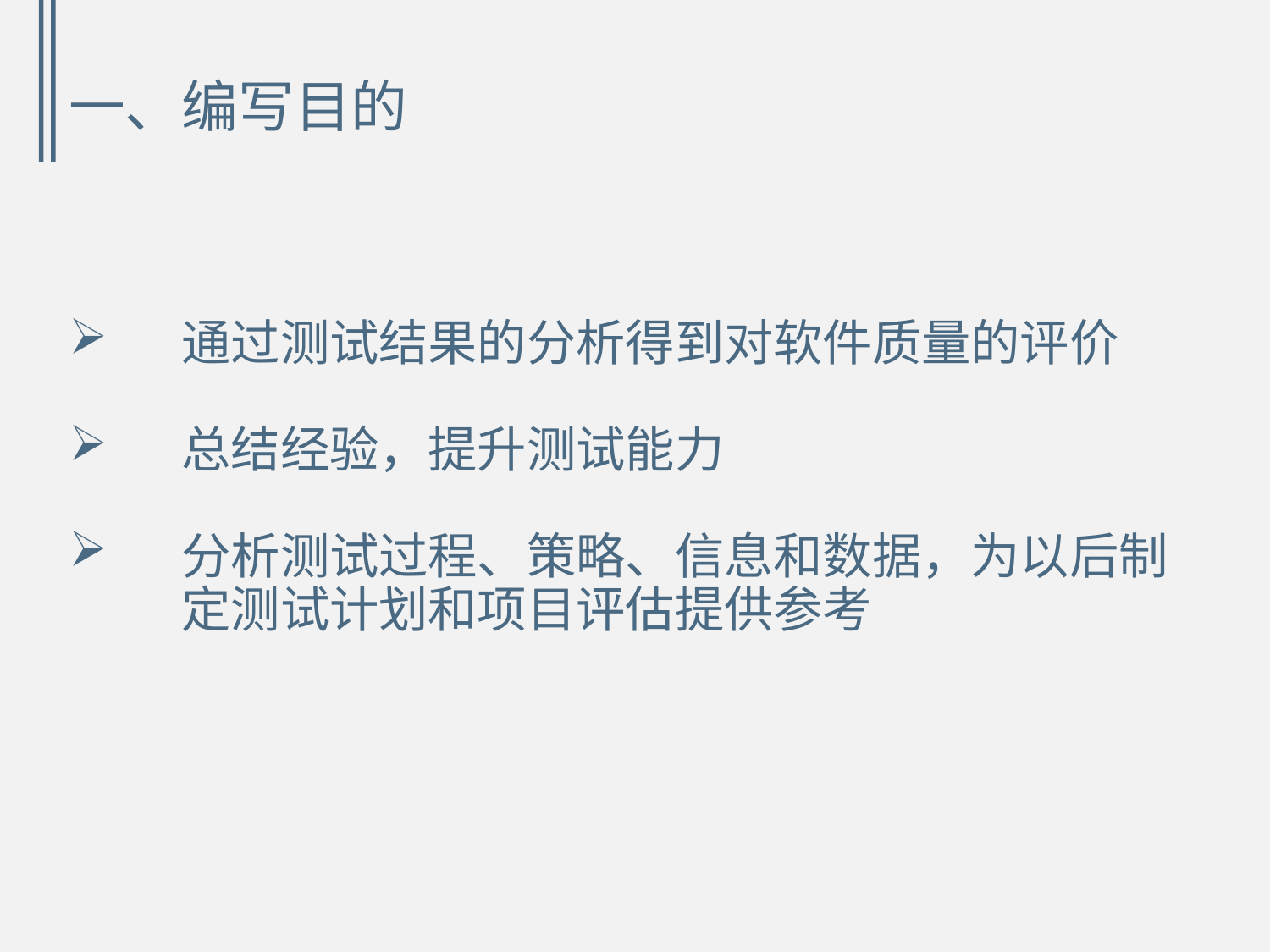

一、编写目的
通过测试结果的分析得到对软件质量的评价

总结经验，提升测试能力

分析测试过程、策略、信息和数据，为以后制定测试计划和项目评估提供参考